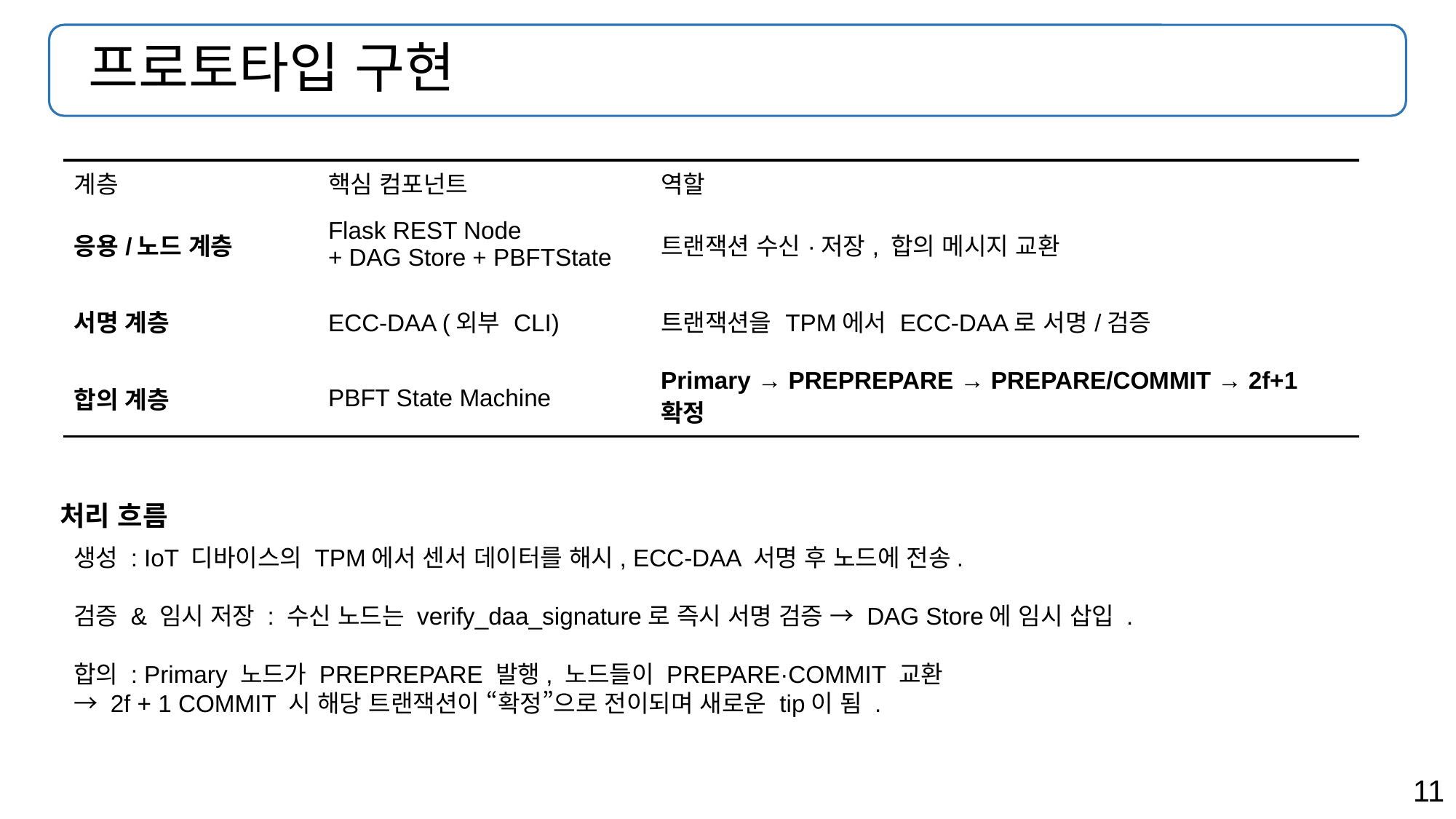

# 프로토타입 구현
| 계층 | 핵심 컴포넌트 | 역할 |
| --- | --- | --- |
| 응용/노드 계층 | Flask REST Node + DAG Store + PBFTState | 트랜잭션 수신·저장, 합의 메시지 교환 |
| 서명 계층 | ECC-DAA (외부 CLI) | 트랜잭션을 TPM에서 ECC-DAA로 서명/검증 |
| 합의 계층 | PBFT State Machine | Primary → PREPREPARE → PREPARE/COMMIT → 2f+1 확정 |
처리 흐름
생성 : IoT 디바이스의 TPM에서 센서 데이터를 해시, ECC-DAA 서명 후 노드에 전송.
검증 & 임시 저장 : 수신 노드는 verify_daa_signature로 즉시 서명 검증 → DAG Store에 임시 삽입 .
합의 : Primary 노드가 PREPREPARE 발행, 노드들이 PREPARE·COMMIT 교환
→ 2f + 1 COMMIT 시 해당 트랜잭션이 “확정”으로 전이되며 새로운 tip이 됨 .